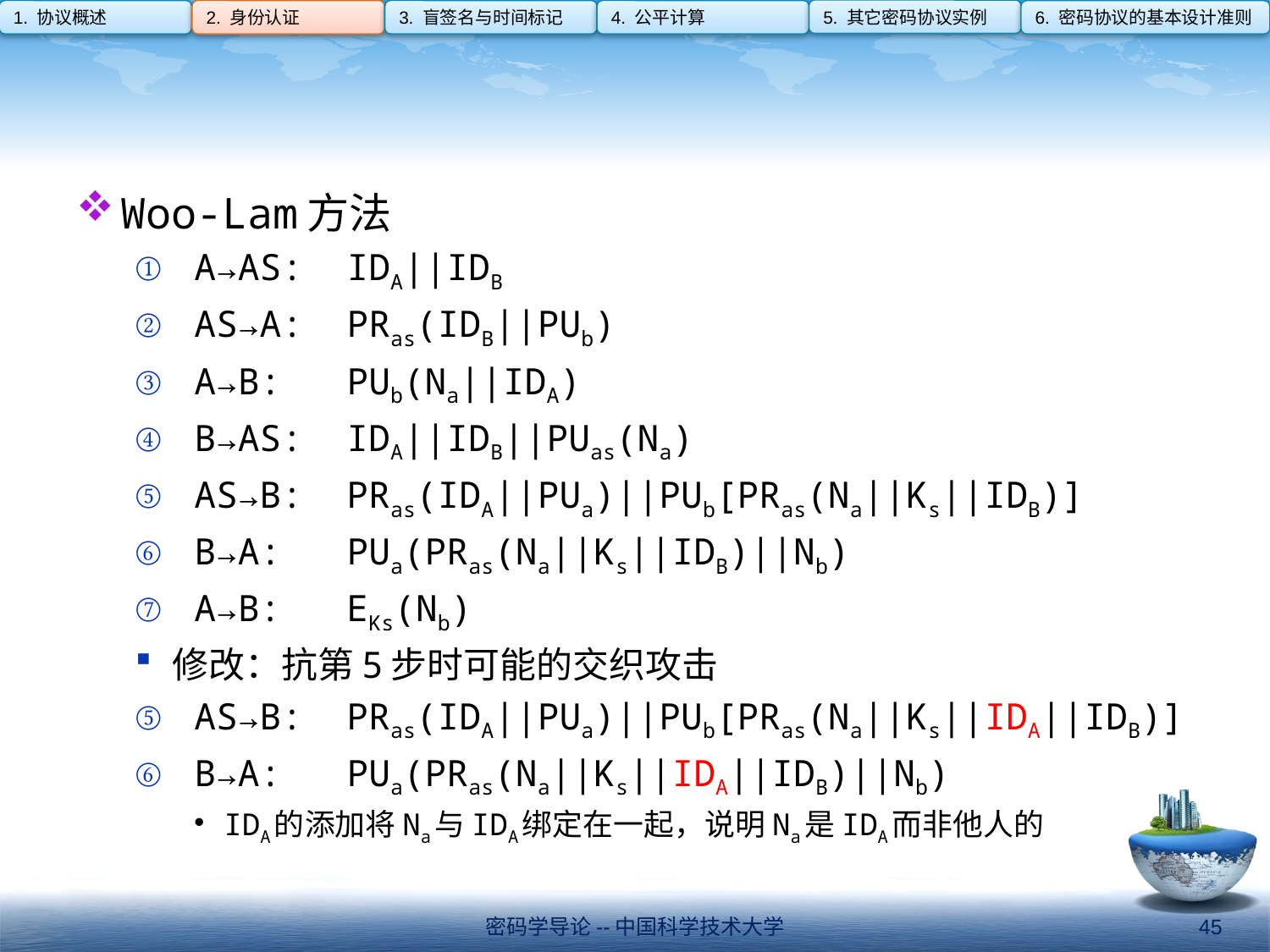

5. 其它密码协议实例
1. 协议概述
2. 身份认证
3. 盲签名与时间标记
4. 公平计算
6. 密码协议的基本设计准则
#
Woo-Lam方法
A→AS:  IDA||IDB
AS→A:  PRas(IDB||PUb)
A→B:   PUb(Na||IDA)
B→AS:  IDA||IDB||PUas(Na)
AS→B:  PRas(IDA||PUa)||PUb[PRas(Na||Ks||IDB)]
B→A:   PUa(PRas(Na||Ks||IDB)||Nb)
A→B:   EKs(Nb)
修改：抗第5步时可能的交织攻击
AS→B:  PRas(IDA||PUa)||PUb[PRas(Na||Ks||IDA||IDB)]
B→A:   PUa(PRas(Na||Ks||IDA||IDB)||Nb)
IDA的添加将Na与IDA绑定在一起，说明Na是IDA而非他人的
密码学导论--中国科学技术大学
45